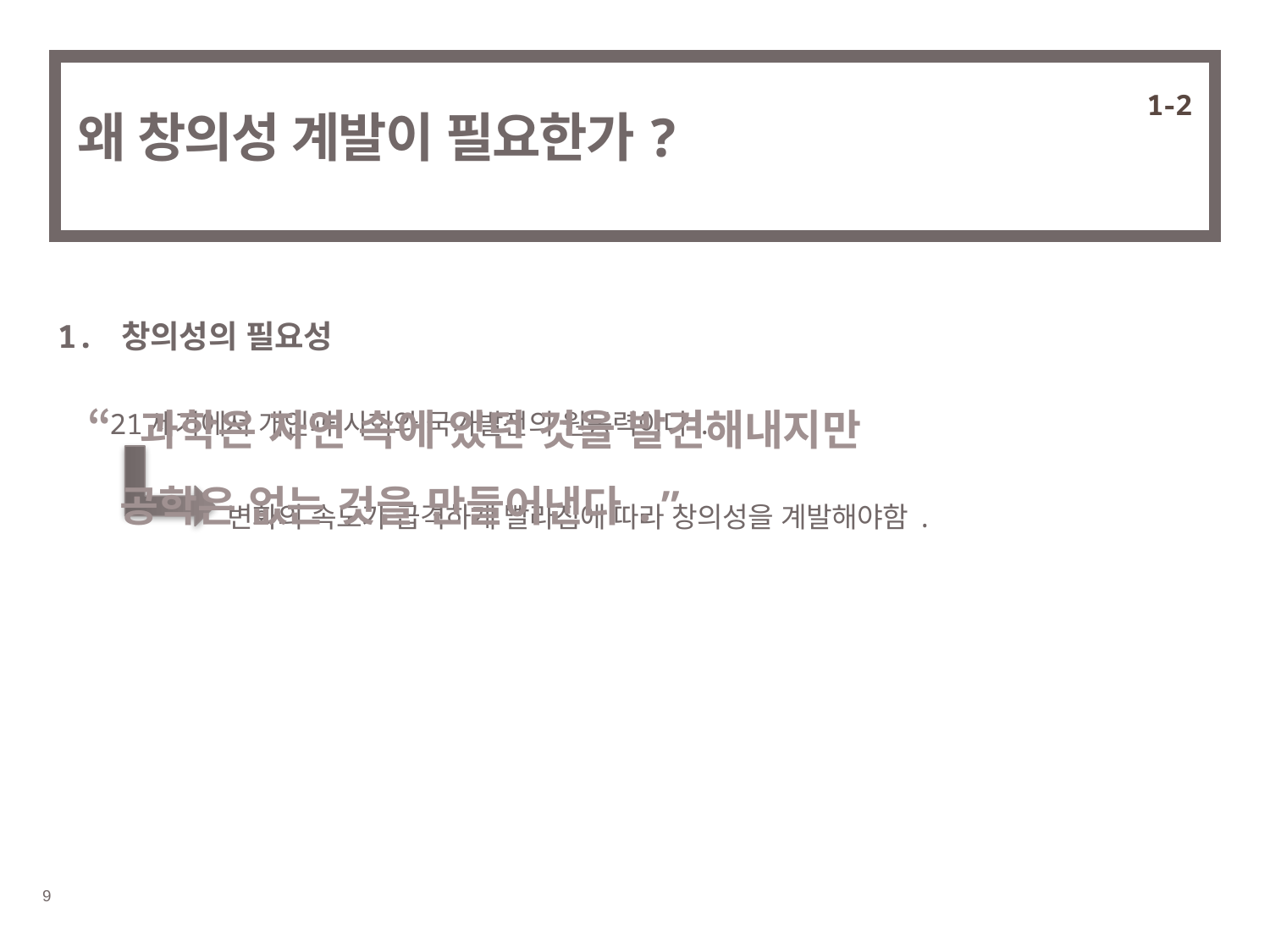

1-2

# 왜 창의성 계발이 필요한가?
1. 창의성의 필요성
“과학은 자연 속에 있던 것을 발견해내지만
	공학은 없는 것을 만들어낸다.”
21세기에서 개인과 사회와 국가발전의 원동력이다.

변화의 속도가 급격하게 빨라짐에 따라 창의성을 계발해야함.